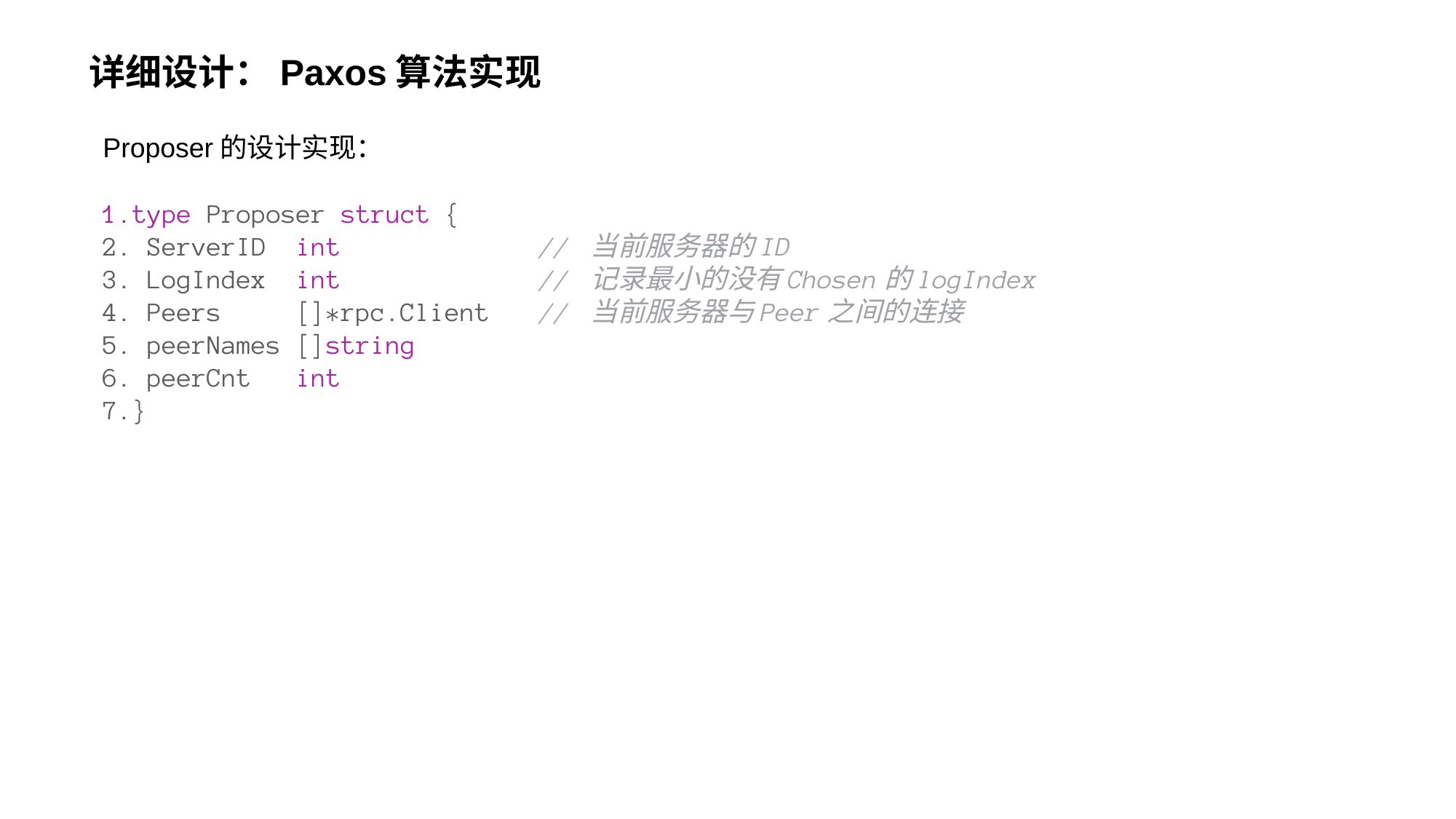

详细设计：Paxos算法实现
Proposer的设计实现：

type Proposer struct {
 ServerID  int 		// 当前服务器的ID
 LogIndex  int 		// 记录最小的没有Chosen的logIndex
 Peers     []*rpc.Client	// 当前服务器与Peer之间的连接
 peerNames []string
 peerCnt   int
}